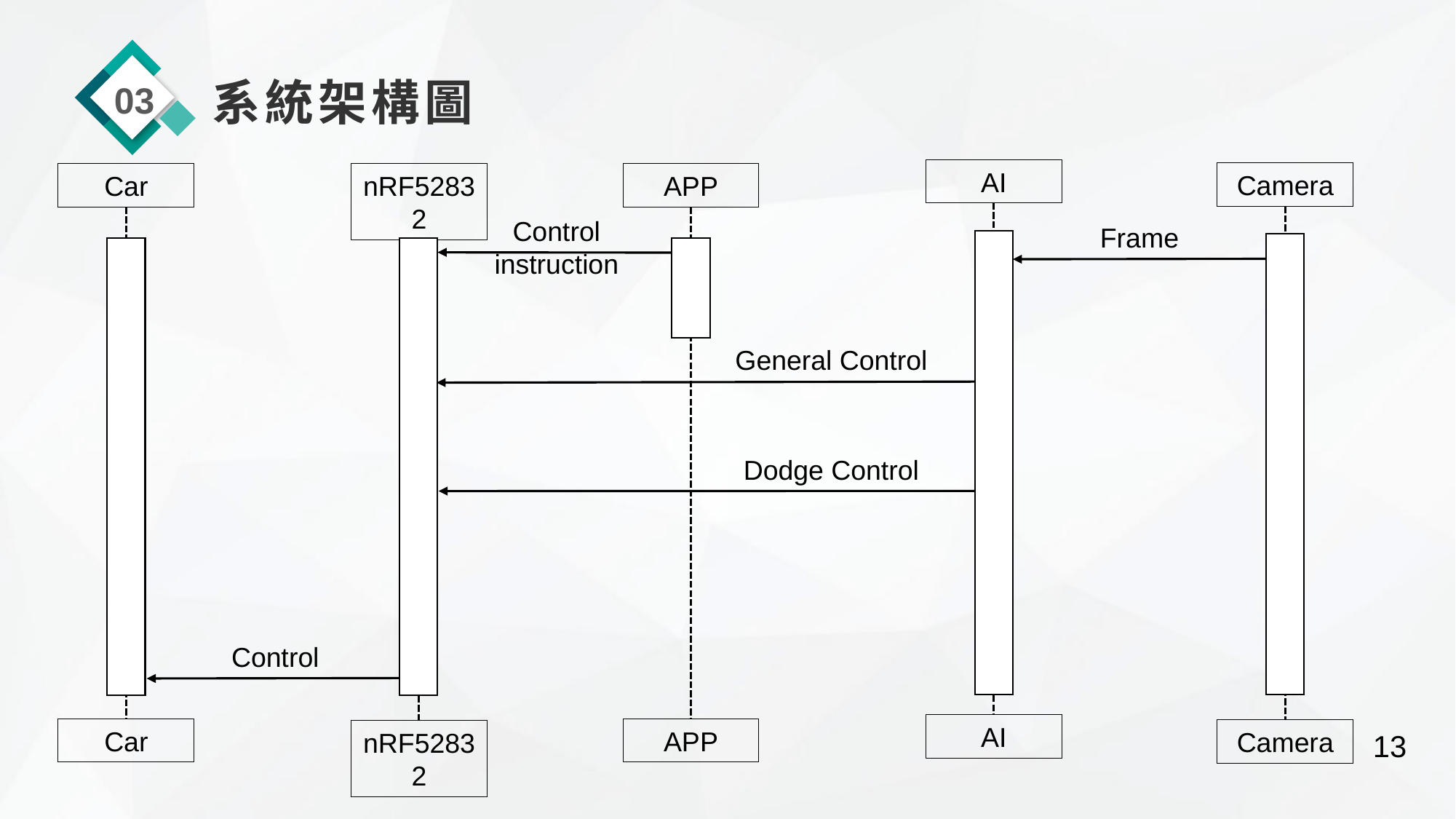

03
系統架構圖
AI
AI
Camera
Camera
APP
APP
Car
Car
nRF52832
nRF52832
Control instruction
Frame

General Control
Dodge Control
Control
13